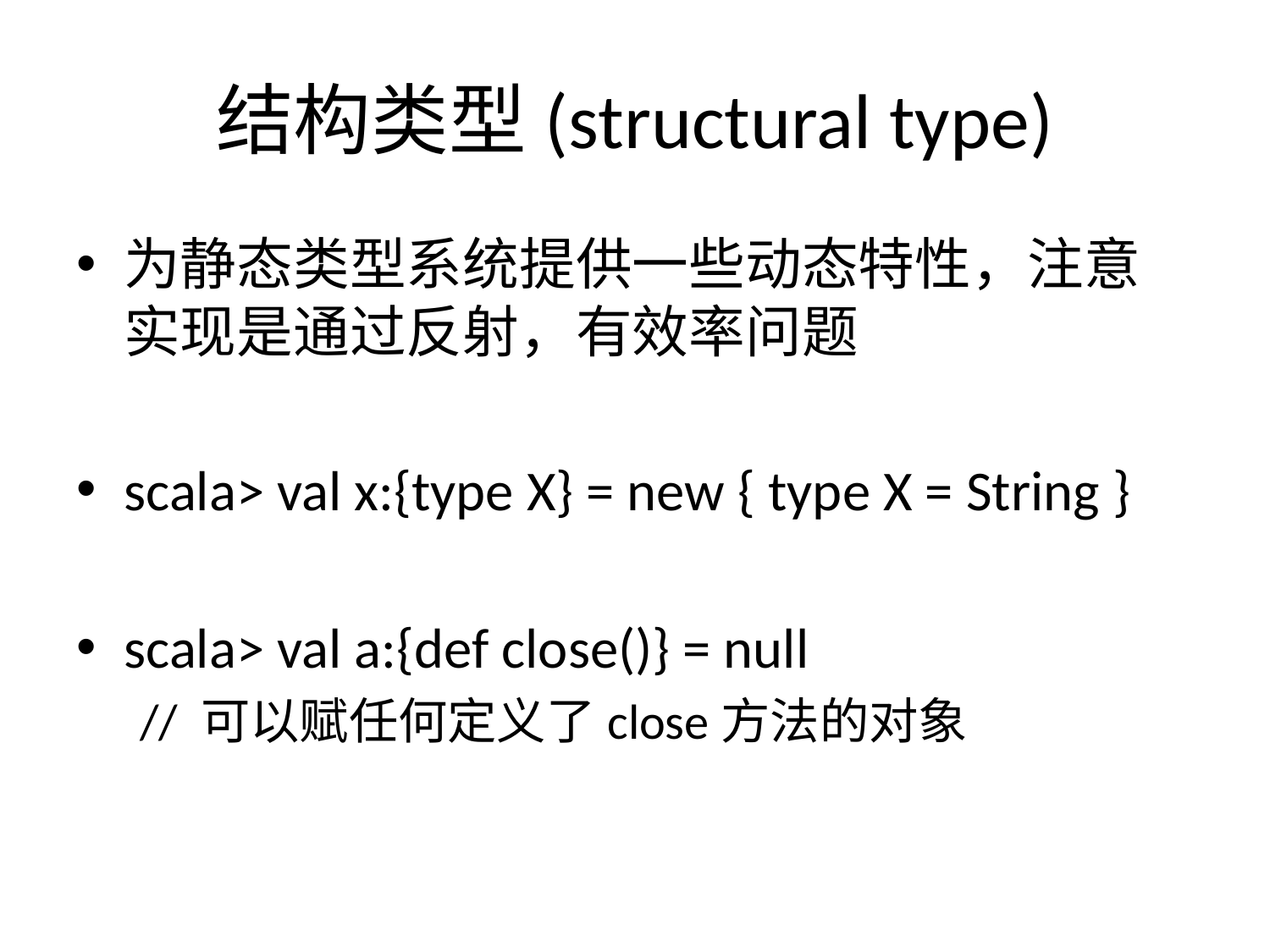

# 结构类型(structural type)
为静态类型系统提供一些动态特性，注意实现是通过反射，有效率问题

scala> val x:{type X} = new { type X = String }

scala> val a:{def close()} = null
// 可以赋任何定义了close方法的对象